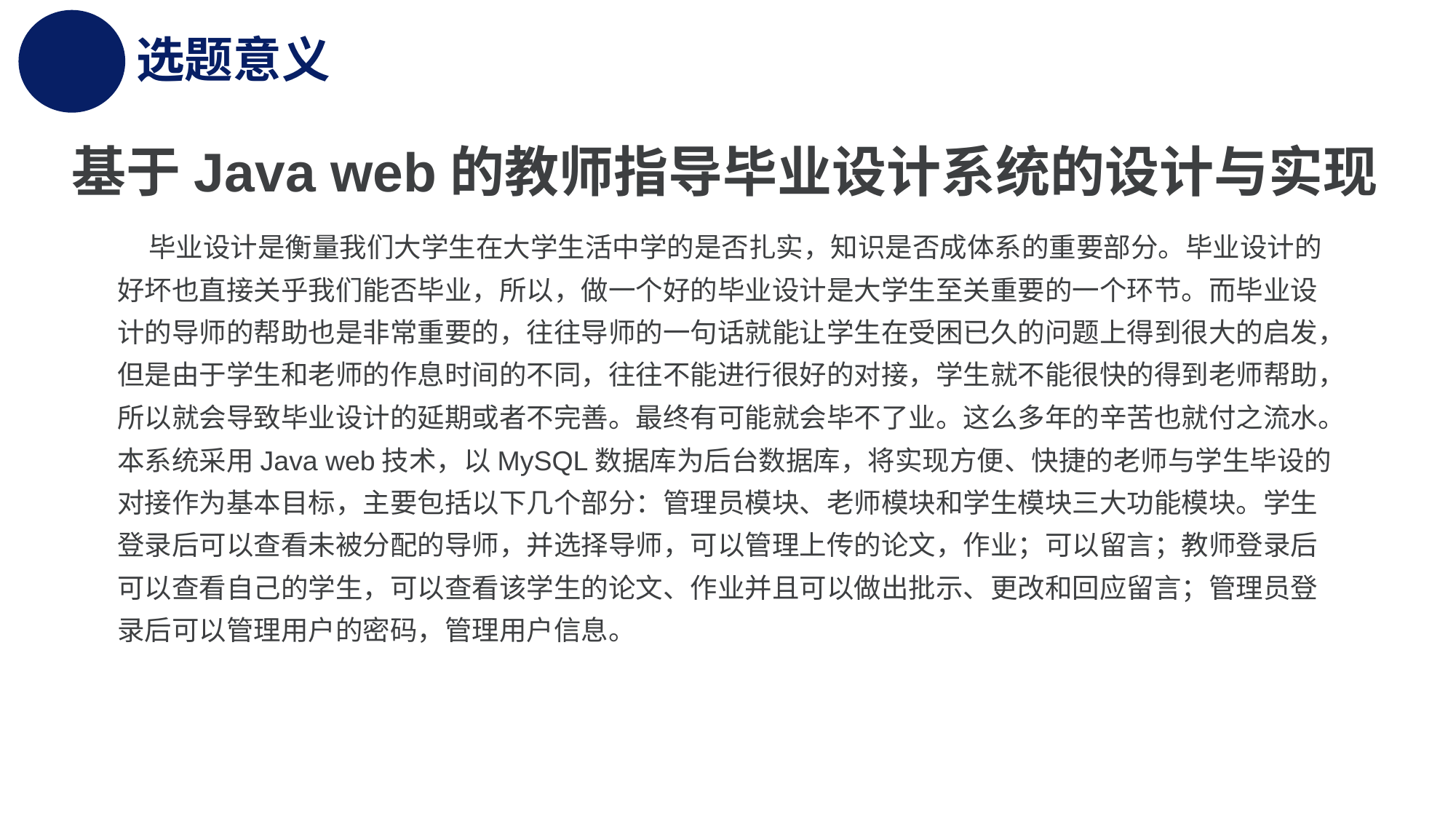

# 选题意义

基于Java web的教师指导毕业设计系统的设计与实现
    毕业设计是衡量我们大学生在大学生活中学的是否扎实，知识是否成体系的重要部分。毕业设计的好坏也直接关乎我们能否毕业，所以，做一个好的毕业设计是大学生至关重要的一个环节。而毕业设计的导师的帮助也是非常重要的，往往导师的一句话就能让学生在受困已久的问题上得到很大的启发，但是由于学生和老师的作息时间的不同，往往不能进行很好的对接，学生就不能很快的得到老师帮助，所以就会导致毕业设计的延期或者不完善。最终有可能就会毕不了业。这么多年的辛苦也就付之流水。
本系统采用Java web技术，以MySQL数据库为后台数据库，将实现方便、快捷的老师与学生毕设的对接作为基本目标，主要包括以下几个部分：管理员模块、老师模块和学生模块三大功能模块。学生登录后可以查看未被分配的导师，并选择导师，可以管理上传的论文，作业；可以留言；教师登录后可以查看自己的学生，可以查看该学生的论文、作业并且可以做出批示、更改和回应留言；管理员登录后可以管理用户的密码，管理用户信息。